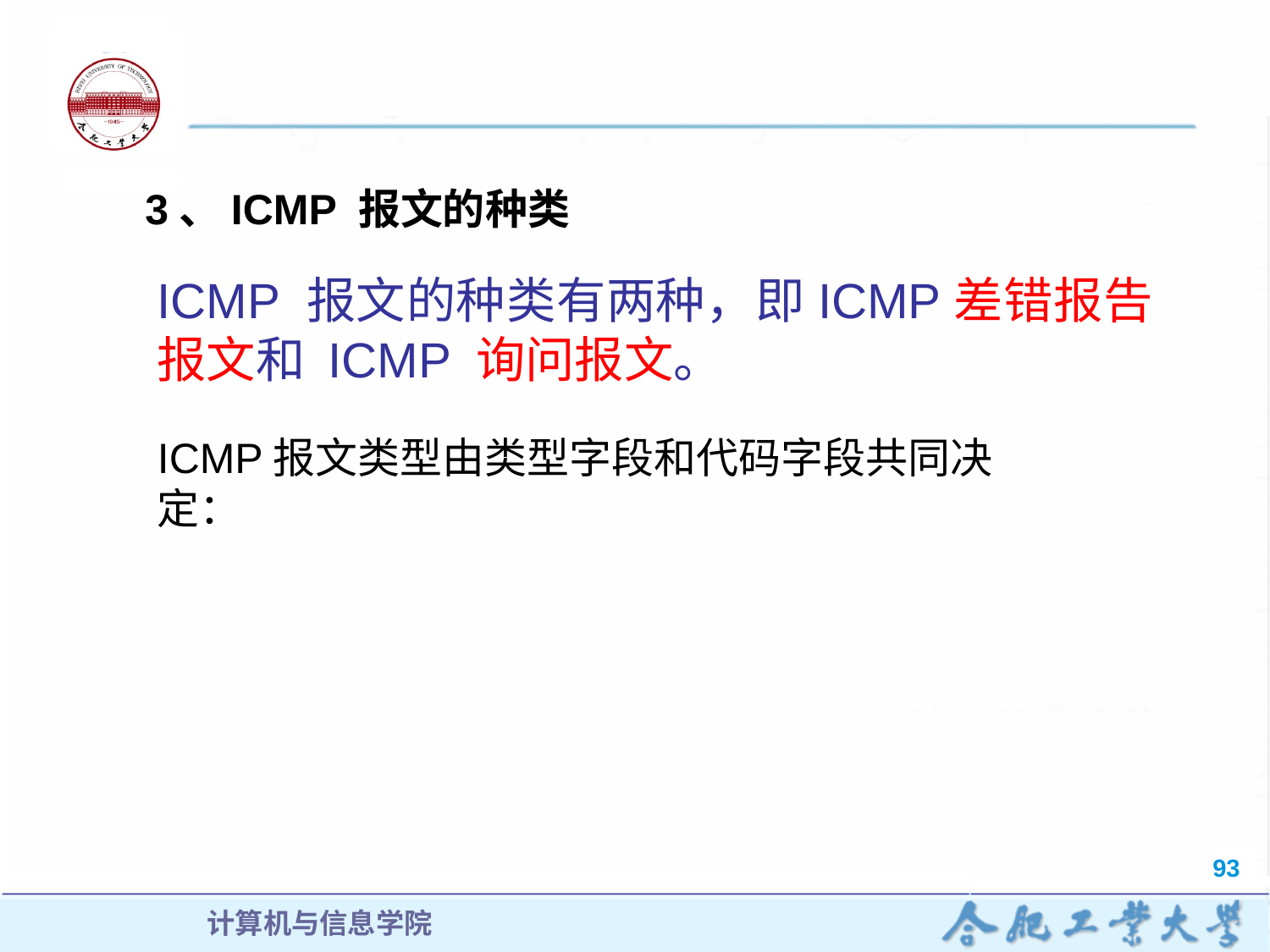

3、ICMP 报文的种类
ICMP 报文的种类有两种，即ICMP差错报告报文和 ICMP 询问报文。
ICMP报文类型由类型字段和代码字段共同决定：